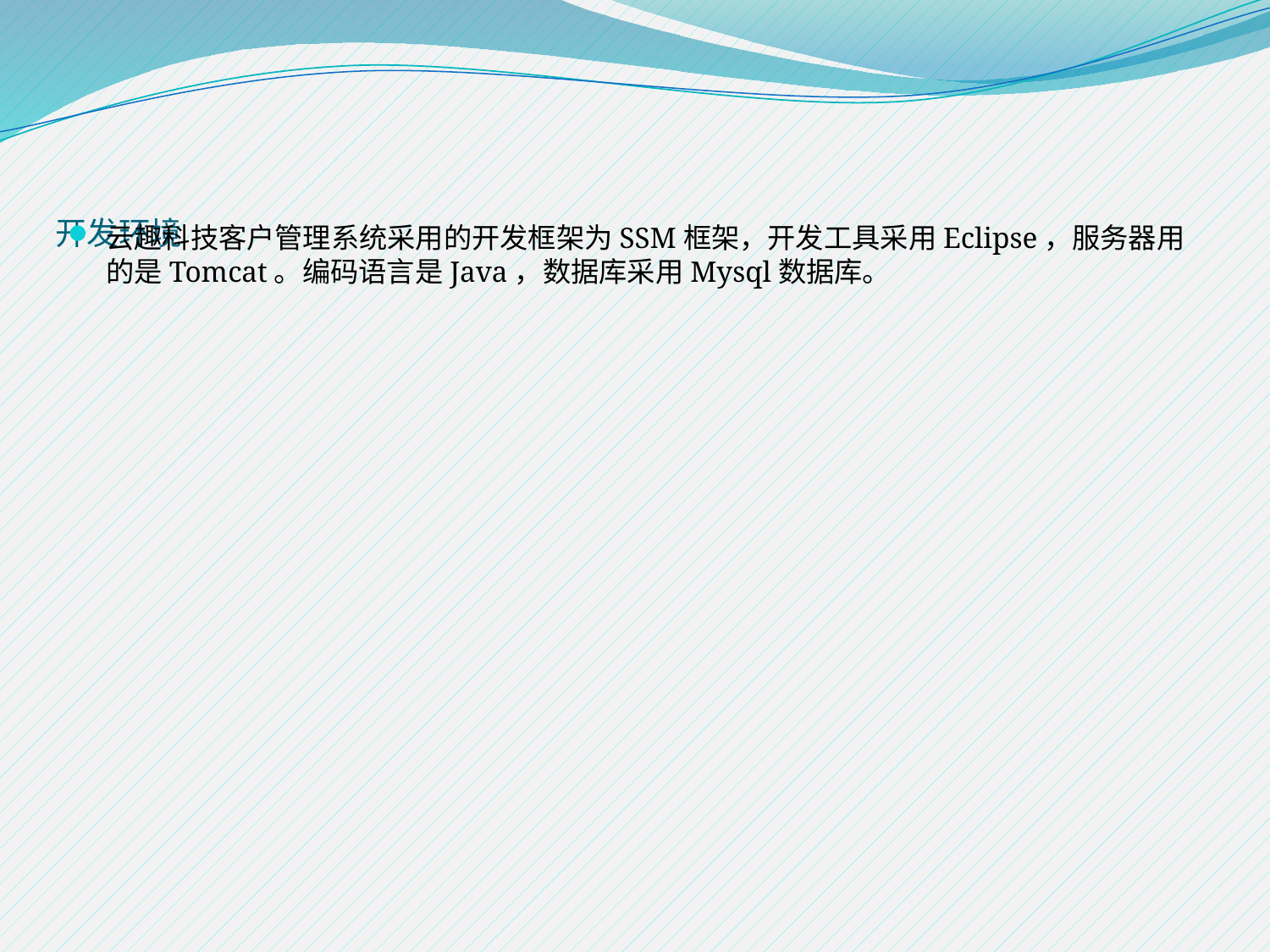

# 开发环境
云趣科技客户管理系统采用的开发框架为SSM框架，开发工具采用Eclipse，服务器用的是Tomcat。编码语言是Java，数据库采用Mysql数据库。